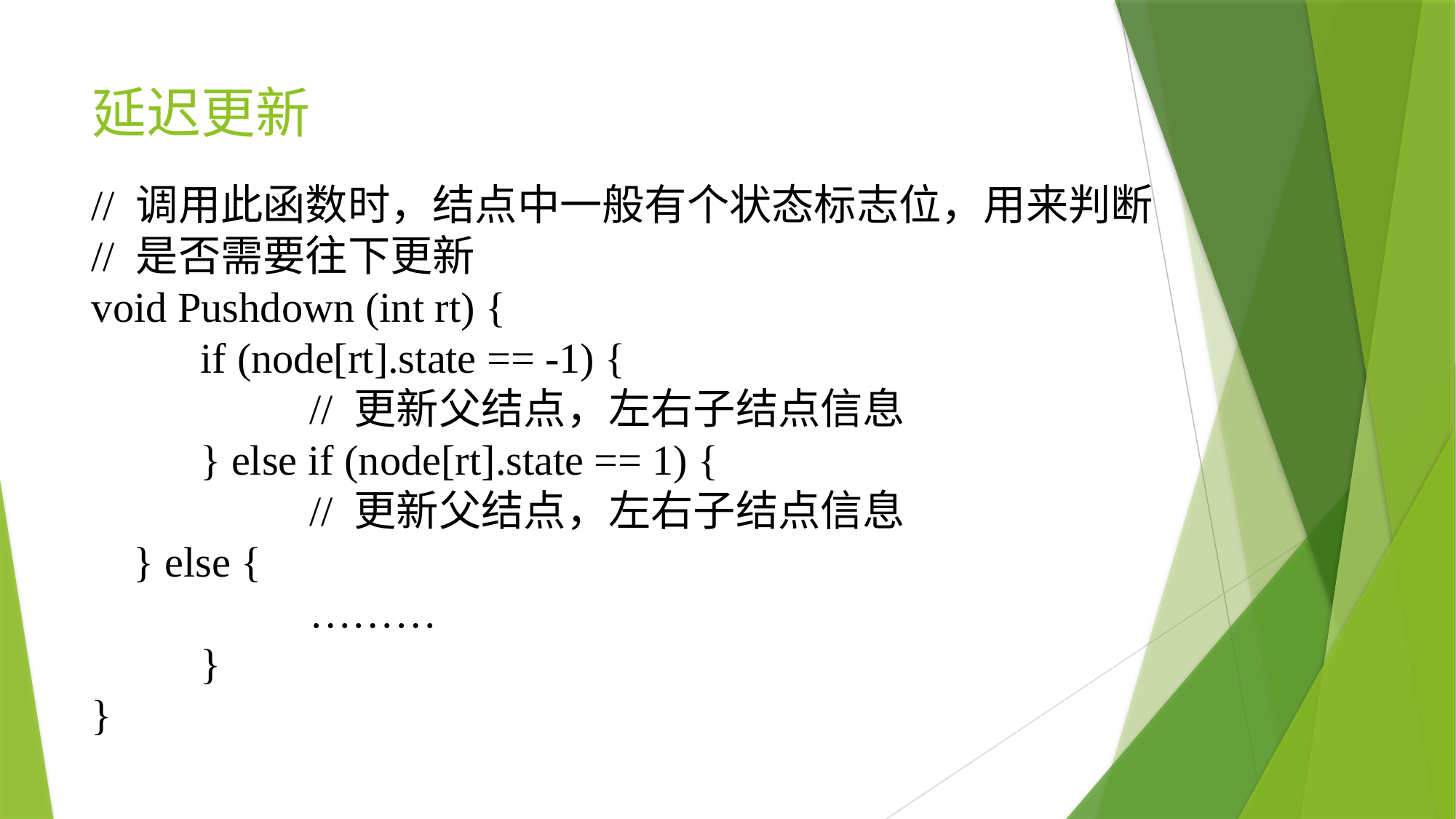

# 延迟更新
// 调用此函数时，结点中一般有个状态标志位，用来判断
// 是否需要往下更新
void Pushdown (int rt) {
	if (node[rt].state == -1) {
		// 更新父结点，左右子结点信息
	} else if (node[rt].state == 1) {
		// 更新父结点，左右子结点信息
    } else {
		………
	}
}